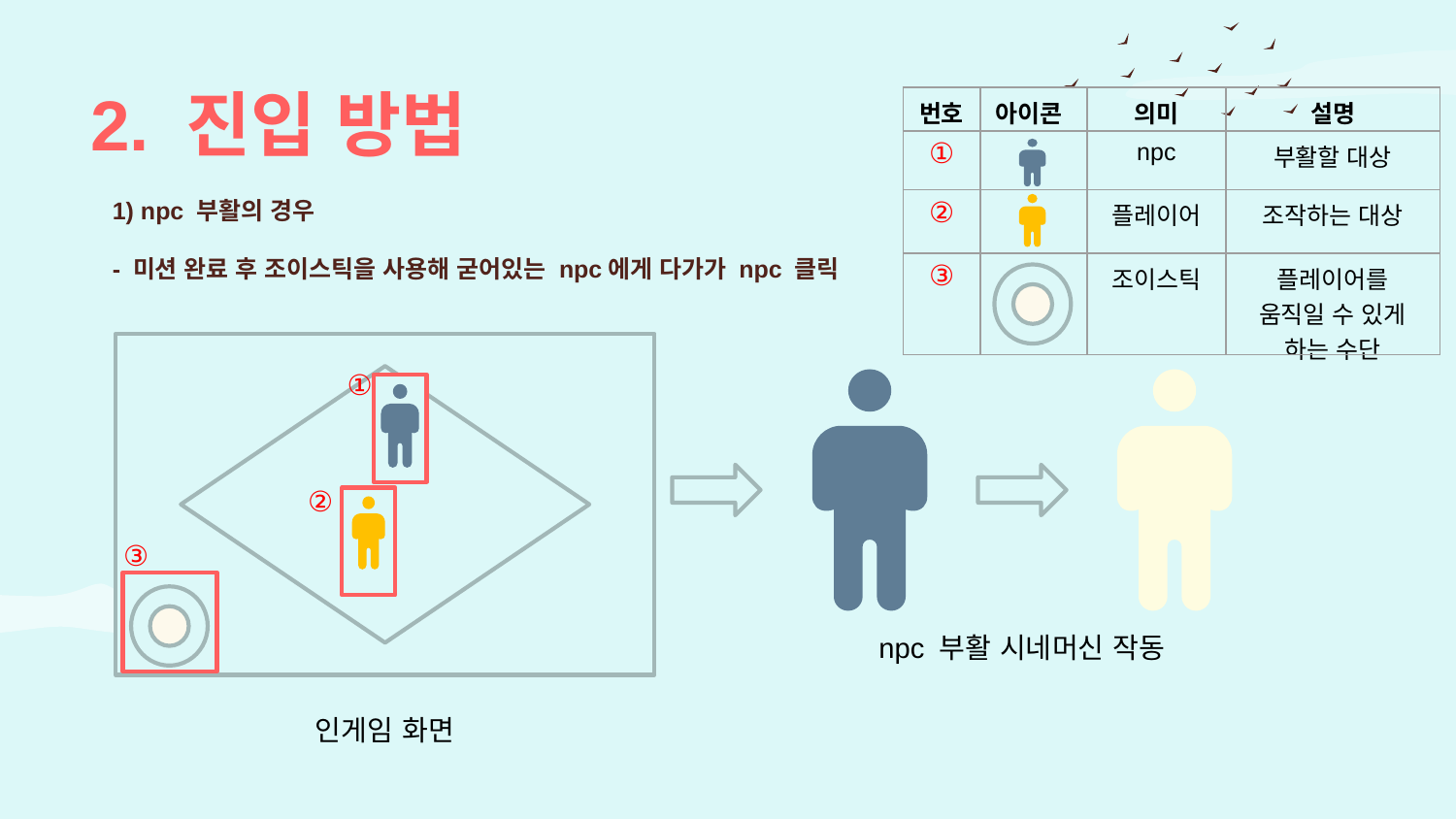

# 2. 진입 방법
| 번호 | 아이콘 | 의미 | 설명 |
| --- | --- | --- | --- |
| ① |  | npc | 부활할 대상 |
| ② |  | 플레이어 | 조작하는 대상 |
| ③ |  | 조이스틱 | 플레이어를 움직일 수 있게 하는 수단 |

1) npc 부활의 경우

- 미션 완료 후 조이스틱을 사용해 굳어있는 npc에게 다가가 npc 클릭

①

②

③

npc 부활 시네머신 작동
인게임 화면